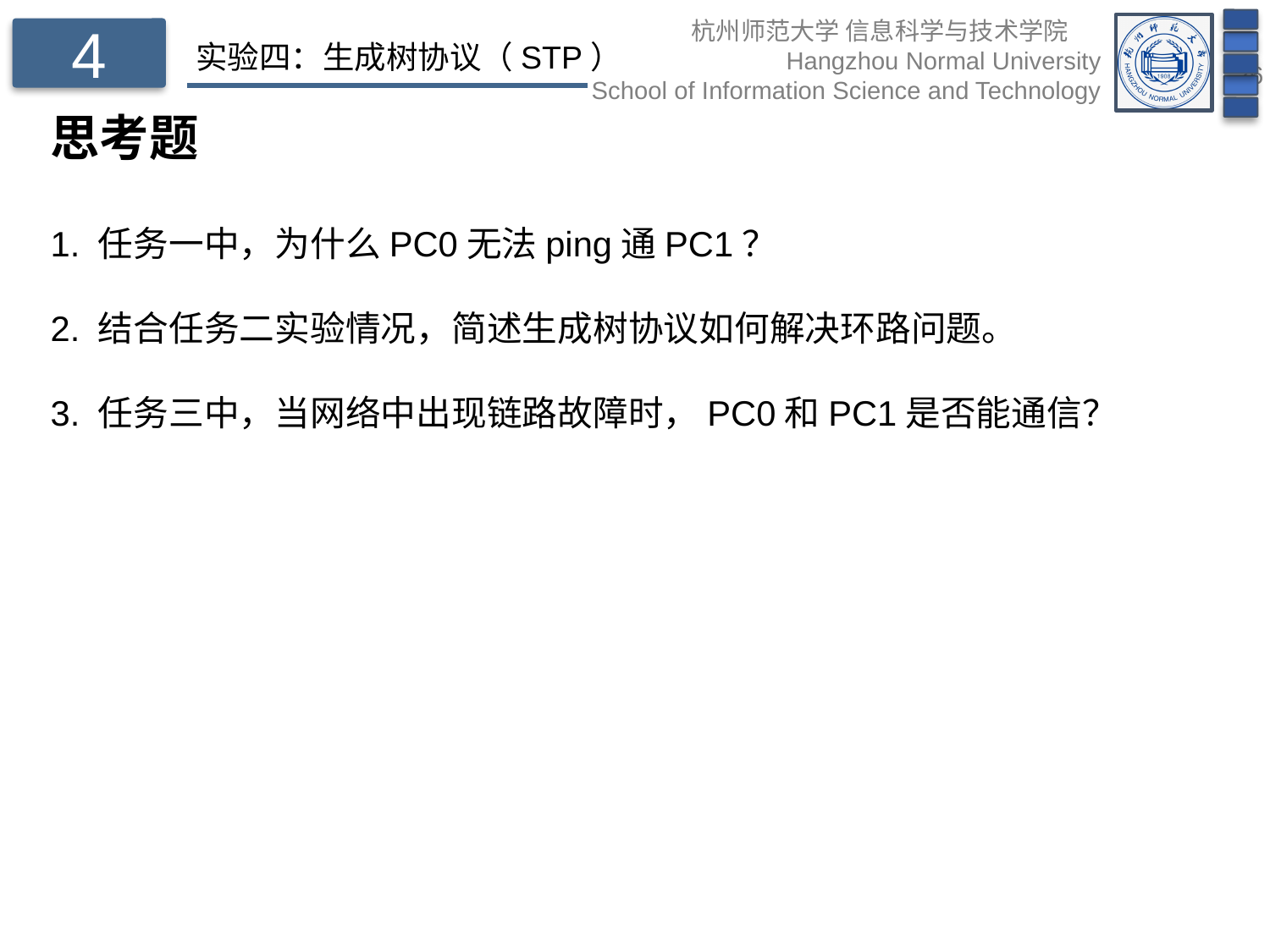

4
实验四：生成树协议（STP）
思考题

1. 任务一中，为什么PC0无法ping通PC1？

2. 结合任务二实验情况，简述生成树协议如何解决环路问题。

3. 任务三中，当网络中出现链路故障时，PC0和PC1是否能通信？